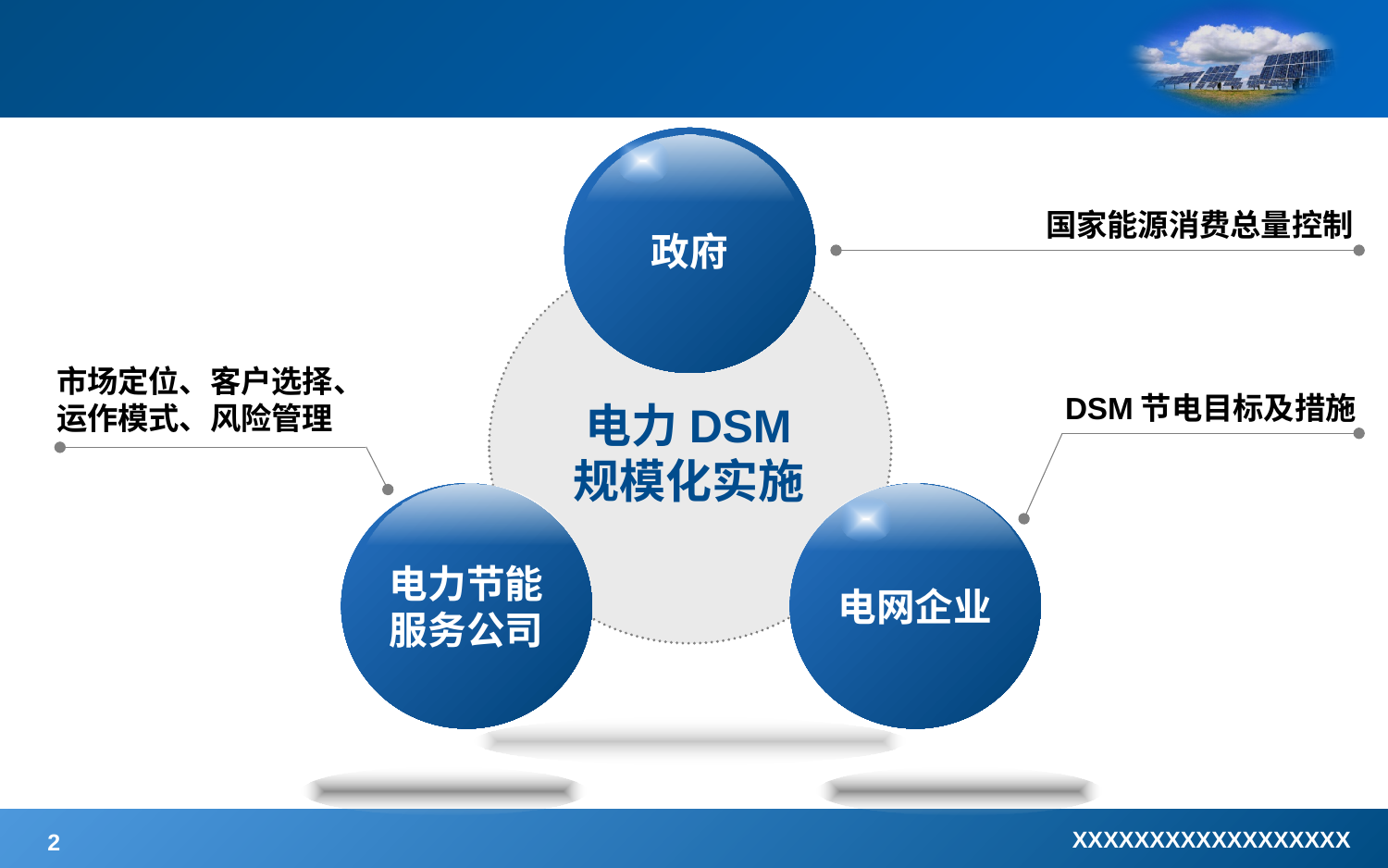

政府

电力DSM
规模化实施

电力节能
服务公司
电网企业

国家能源消费总量控制
市场定位、客户选择、运作模式、风险管理
DSM节电目标及措施